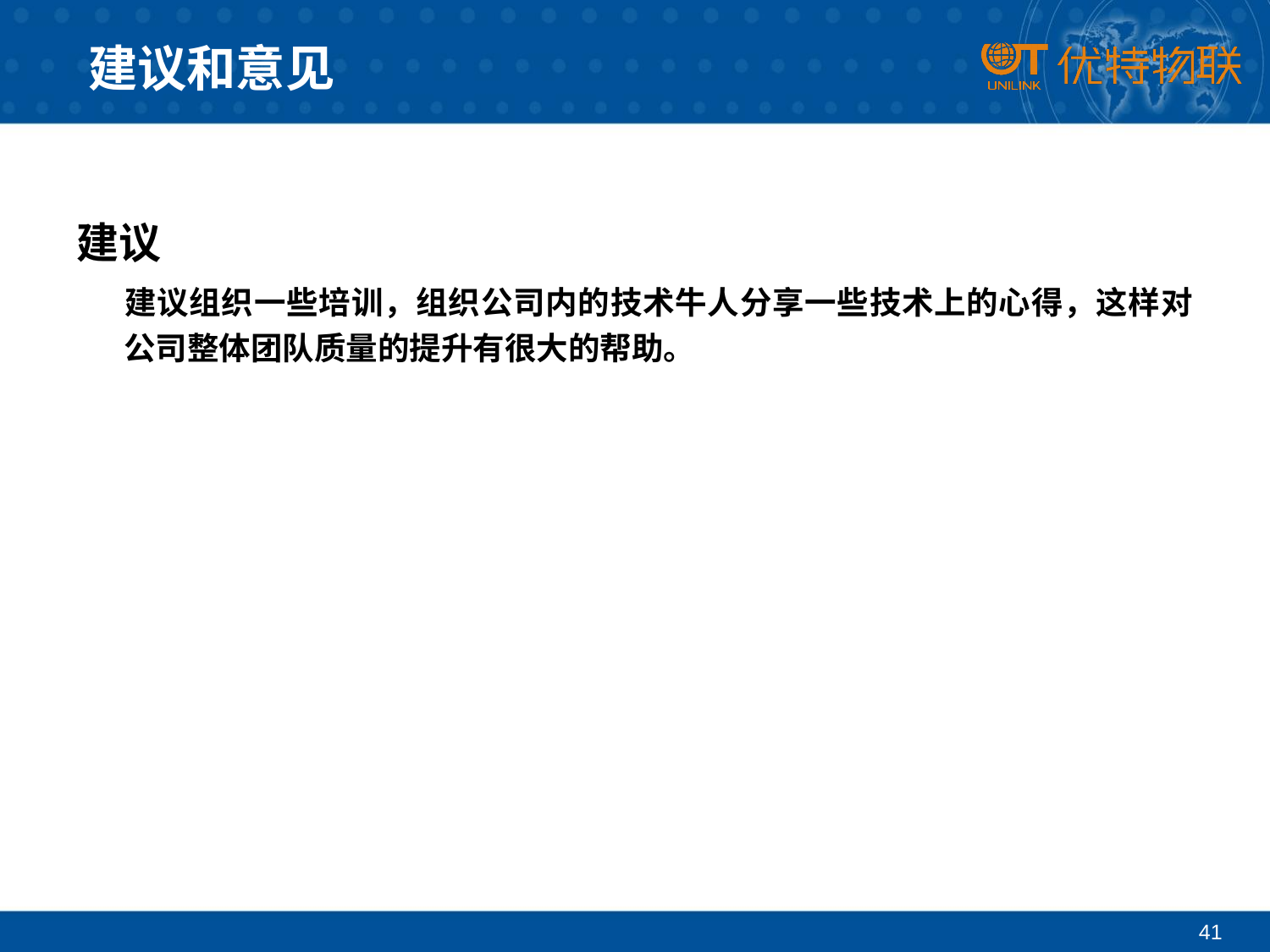

# 建议和意见
建议
	建议组织一些培训，组织公司内的技术牛人分享一些技术上的心得，这样对公司整体团队质量的提升有很大的帮助。
41